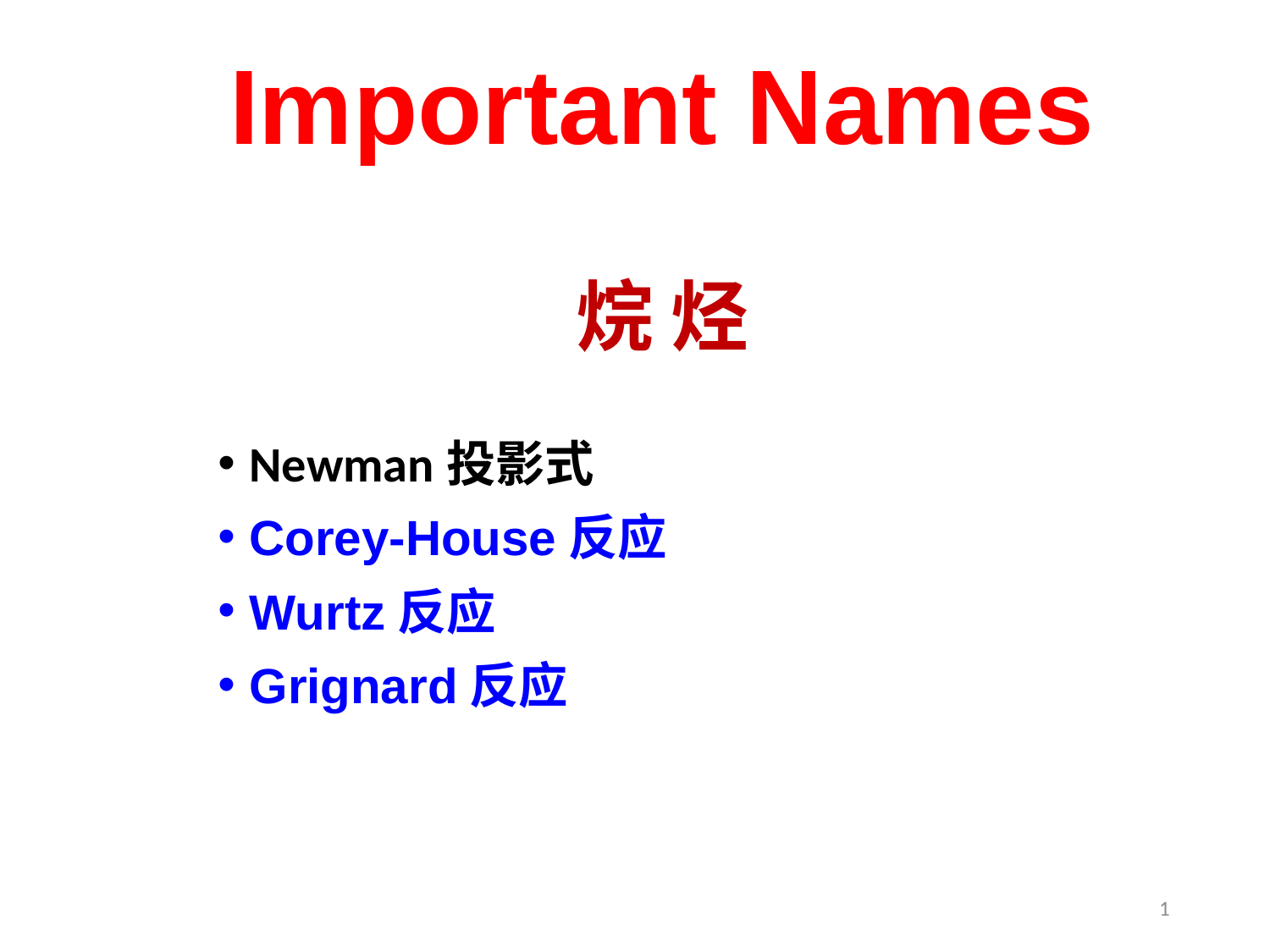

Important Names
# 烷 烃
Newman投影式
Corey-House反应
Wurtz反应
Grignard反应
1